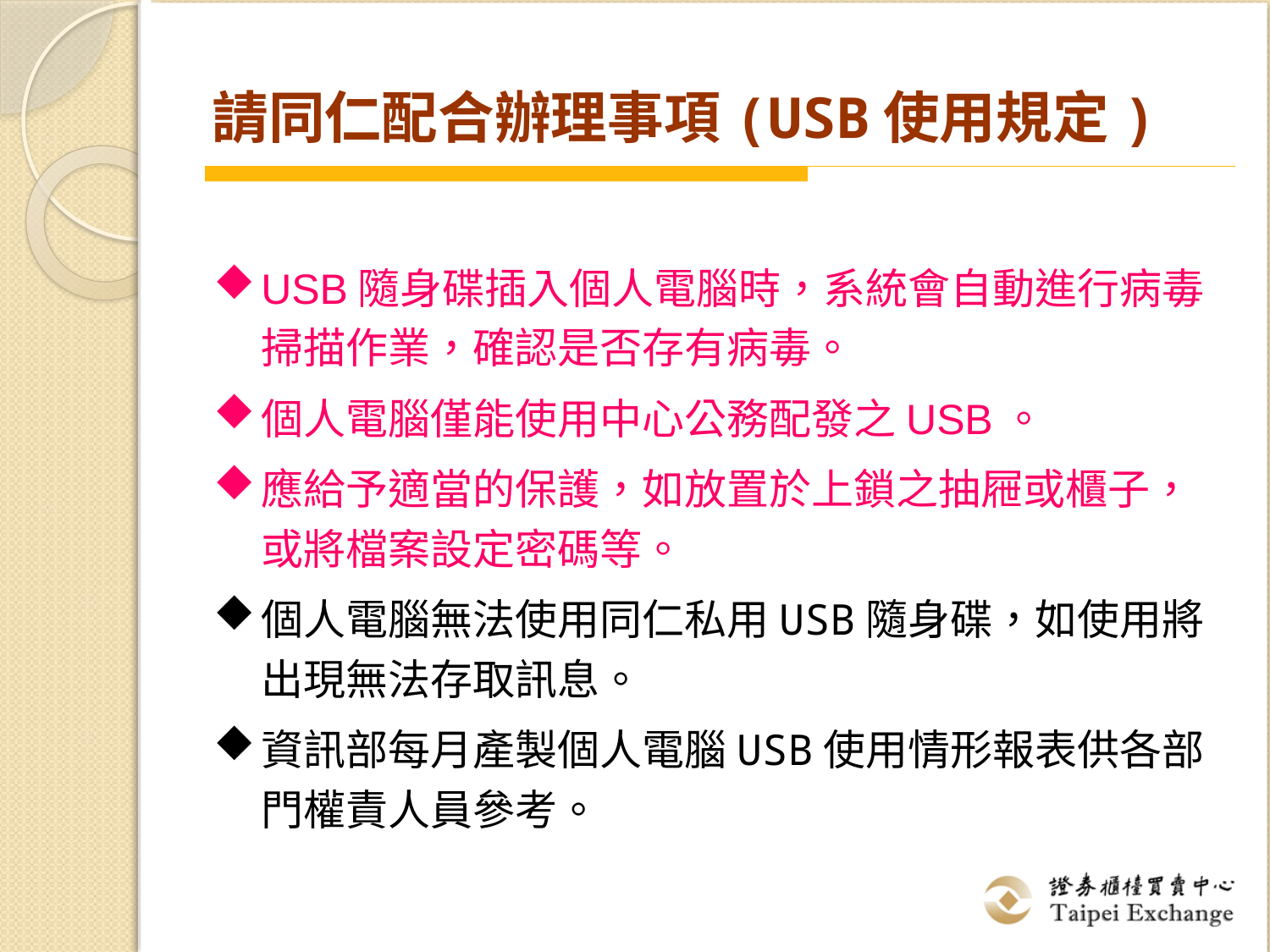

# 請同仁配合辦理事項(USB使用規定)
USB隨身碟插入個人電腦時，系統會自動進行病毒掃描作業，確認是否存有病毒。
個人電腦僅能使用中心公務配發之USB。
應給予適當的保護，如放置於上鎖之抽屜或櫃子，或將檔案設定密碼等。
個人電腦無法使用同仁私用USB隨身碟，如使用將出現無法存取訊息。
資訊部每月產製個人電腦USB使用情形報表供各部門權責人員參考。